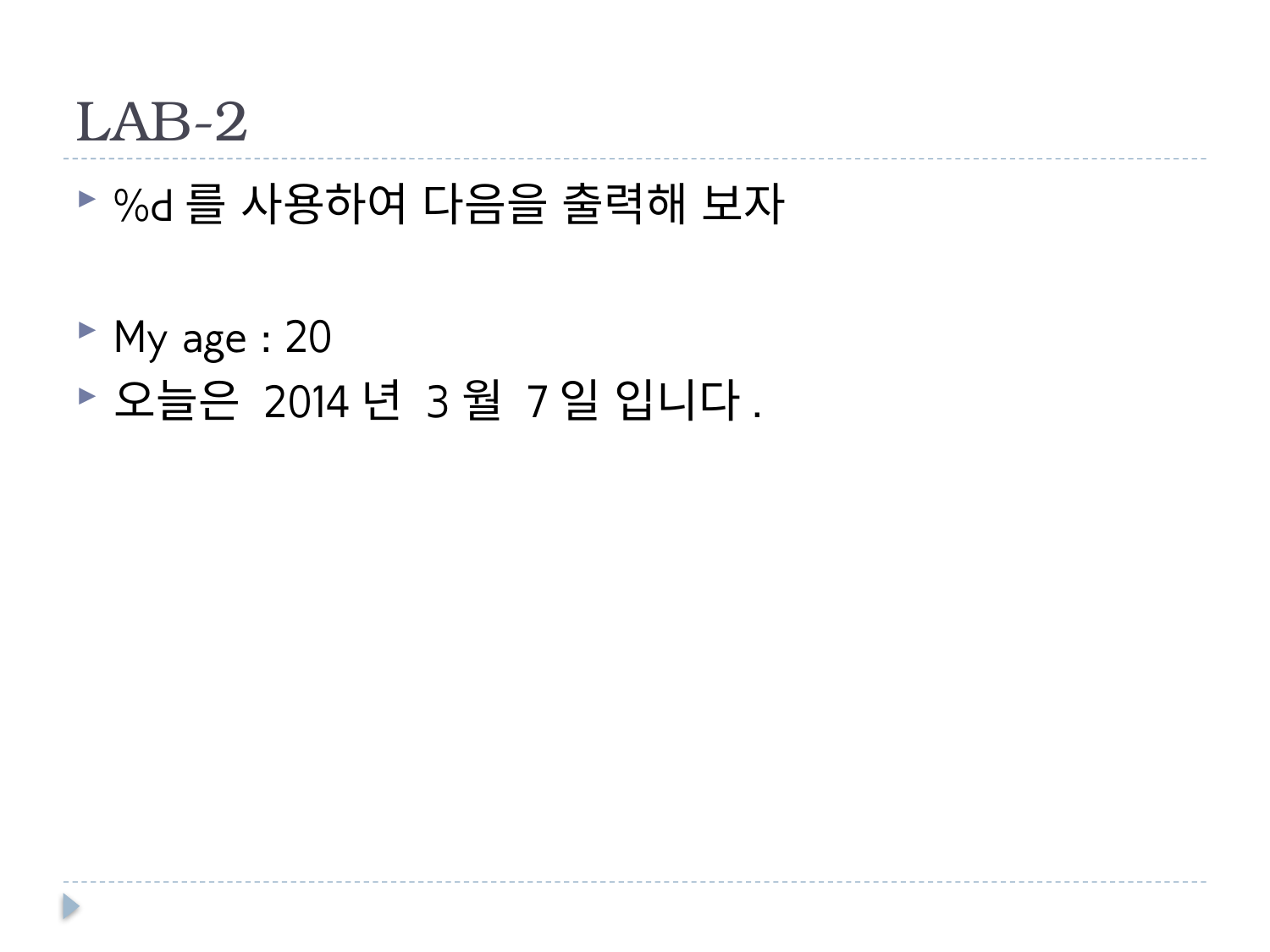

# LAB-2
%d를 사용하여 다음을 출력해 보자

My age : 20
오늘은 2014년 3월 7일 입니다.